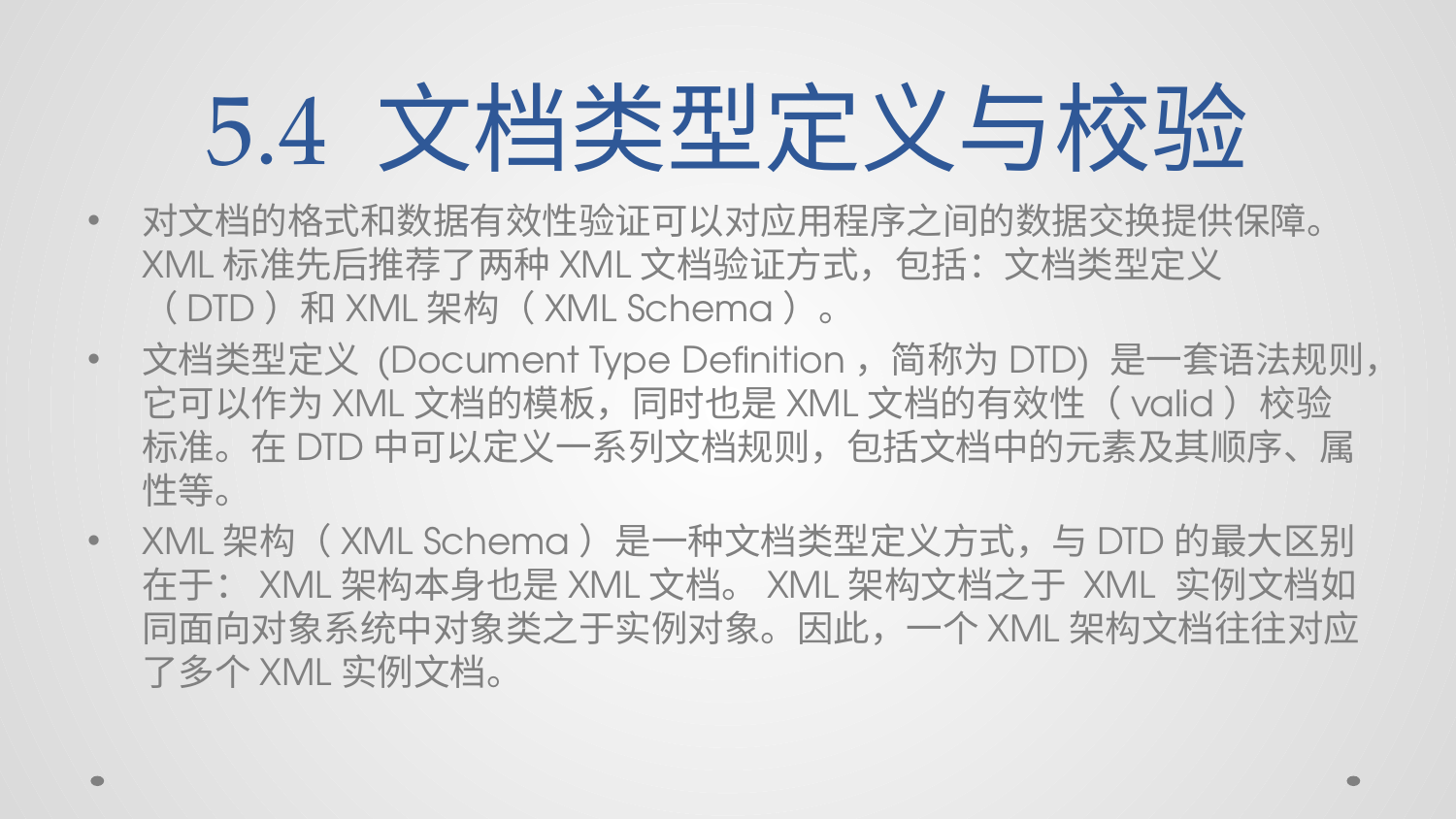

# 5.4 文档类型定义与校验
对文档的格式和数据有效性验证可以对应用程序之间的数据交换提供保障。XML标准先后推荐了两种XML文档验证方式，包括：文档类型定义（DTD）和XML架构（XML Schema）。
文档类型定义 (Document Type Definition，简称为DTD) 是一套语法规则，它可以作为XML文档的模板，同时也是XML文档的有效性（valid）校验标准。在DTD中可以定义一系列文档规则，包括文档中的元素及其顺序、属性等。
XML架构（XML Schema）是一种文档类型定义方式，与DTD的最大区别在于：XML架构本身也是XML文档。XML架构文档之于 XML 实例文档如同面向对象系统中对象类之于实例对象。因此，一个XML架构文档往往对应了多个XML实例文档。